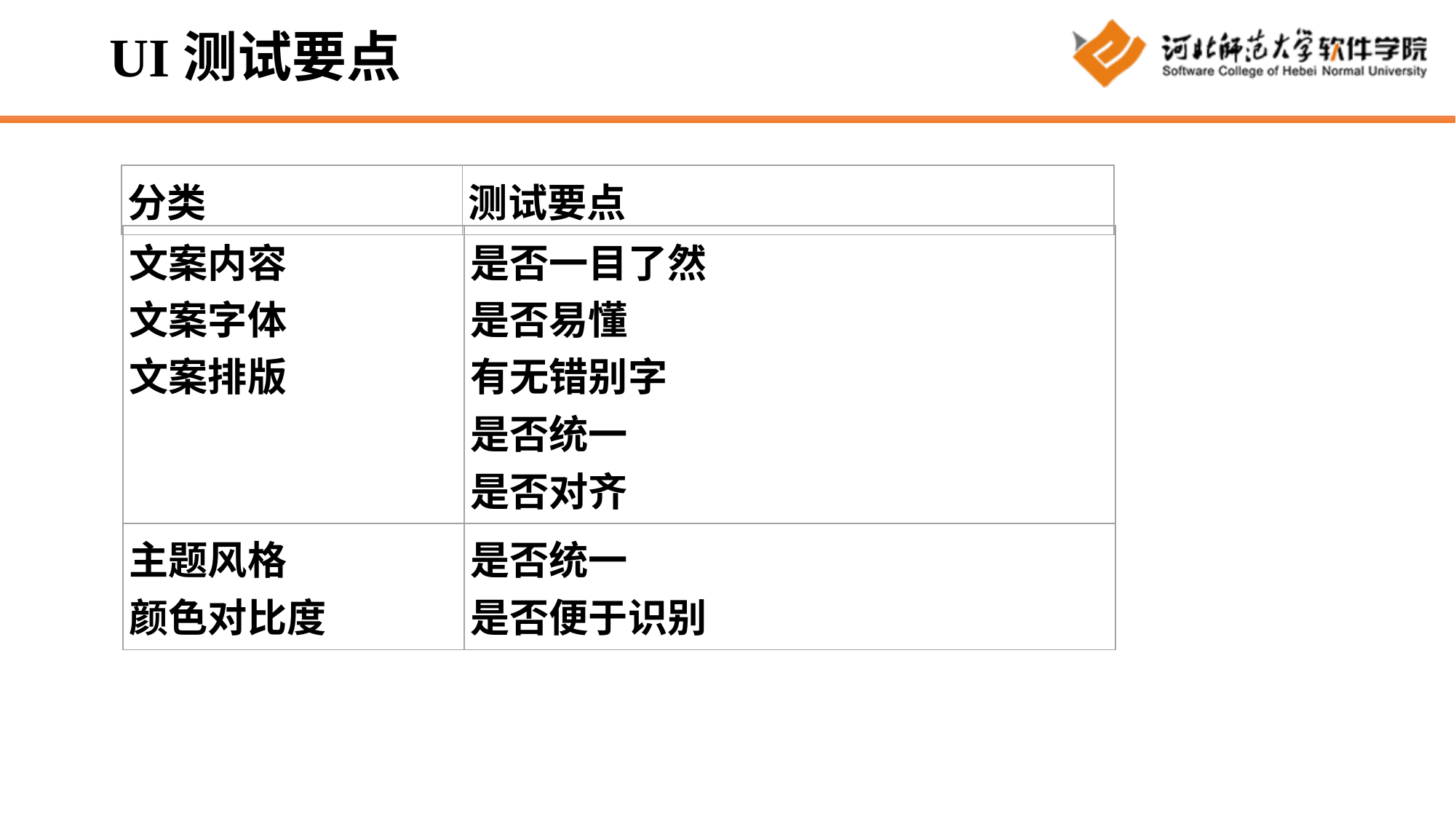

# UI测试要点
| 分类 | 测试要点 |
| --- | --- |
| 文案内容 文案字体 文案排版 | 是否一目了然 是否易懂 有无错别字 是否统一 是否对齐 |
| --- | --- |
| 主题风格 颜色对比度 | 是否统一 是否便于识别 |